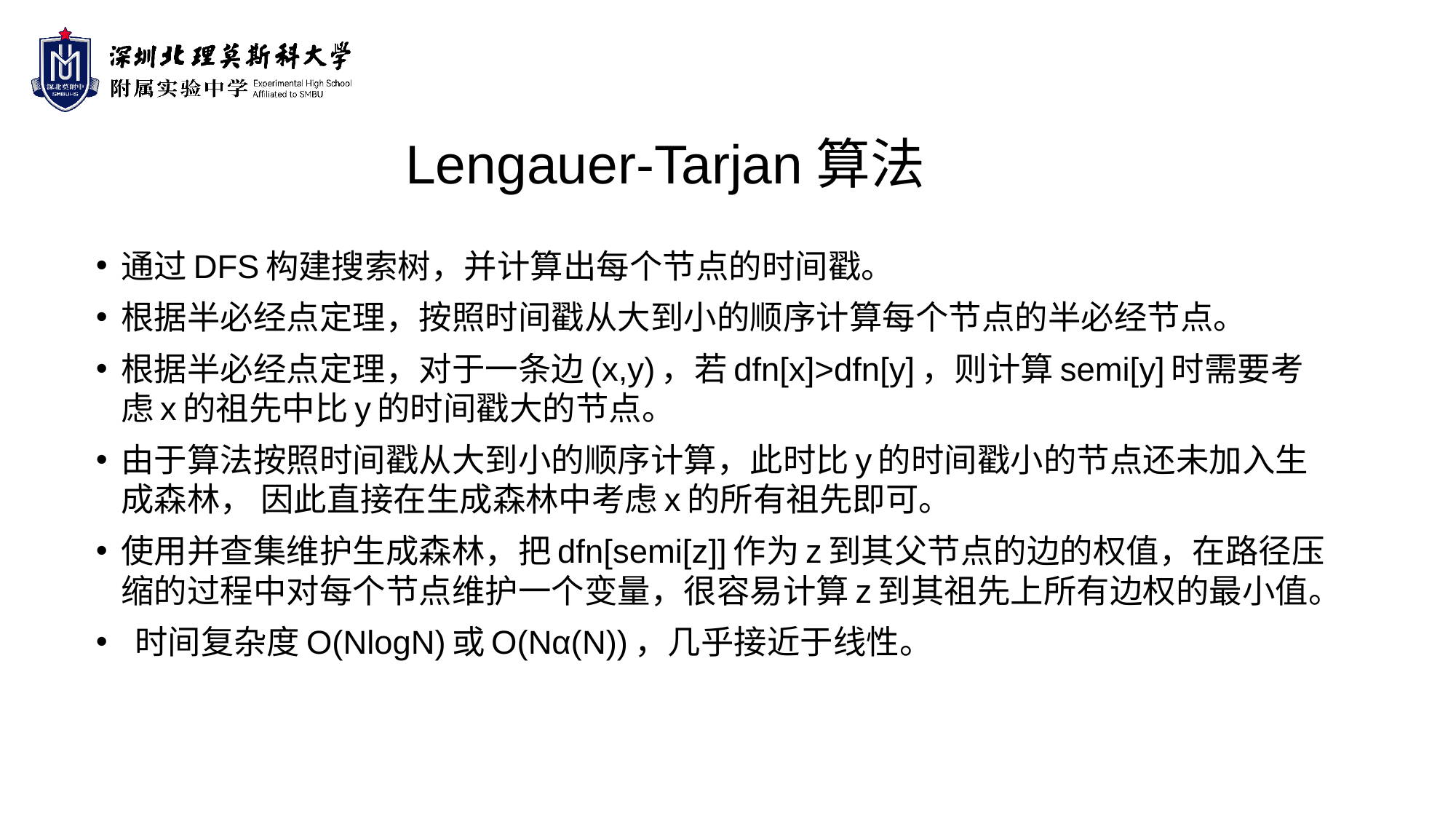

Lengauer-Tarjan算法
通过DFS构建搜索树，并计算出每个节点的时间戳。
根据半必经点定理，按照时间戳从大到小的顺序计算每个节点的半必经节点。
根据半必经点定理，对于一条边(x,y)，若dfn[x]>dfn[y]，则计算semi[y]时需要考虑x的祖先中比y的时间戳大的节点。
由于算法按照时间戳从大到小的顺序计算，此时比y的时间戳小的节点还未加入生成森林， 因此直接在生成森林中考虑x的所有祖先即可。
使用并查集维护生成森林，把dfn[semi[z]]作为z到其父节点的边的权值，在路径压缩的过程中对每个节点维护一个变量，很容易计算z到其祖先上所有边权的最小值。
 时间复杂度O(NlogN)或O(Nα(N))，几乎接近于线性。